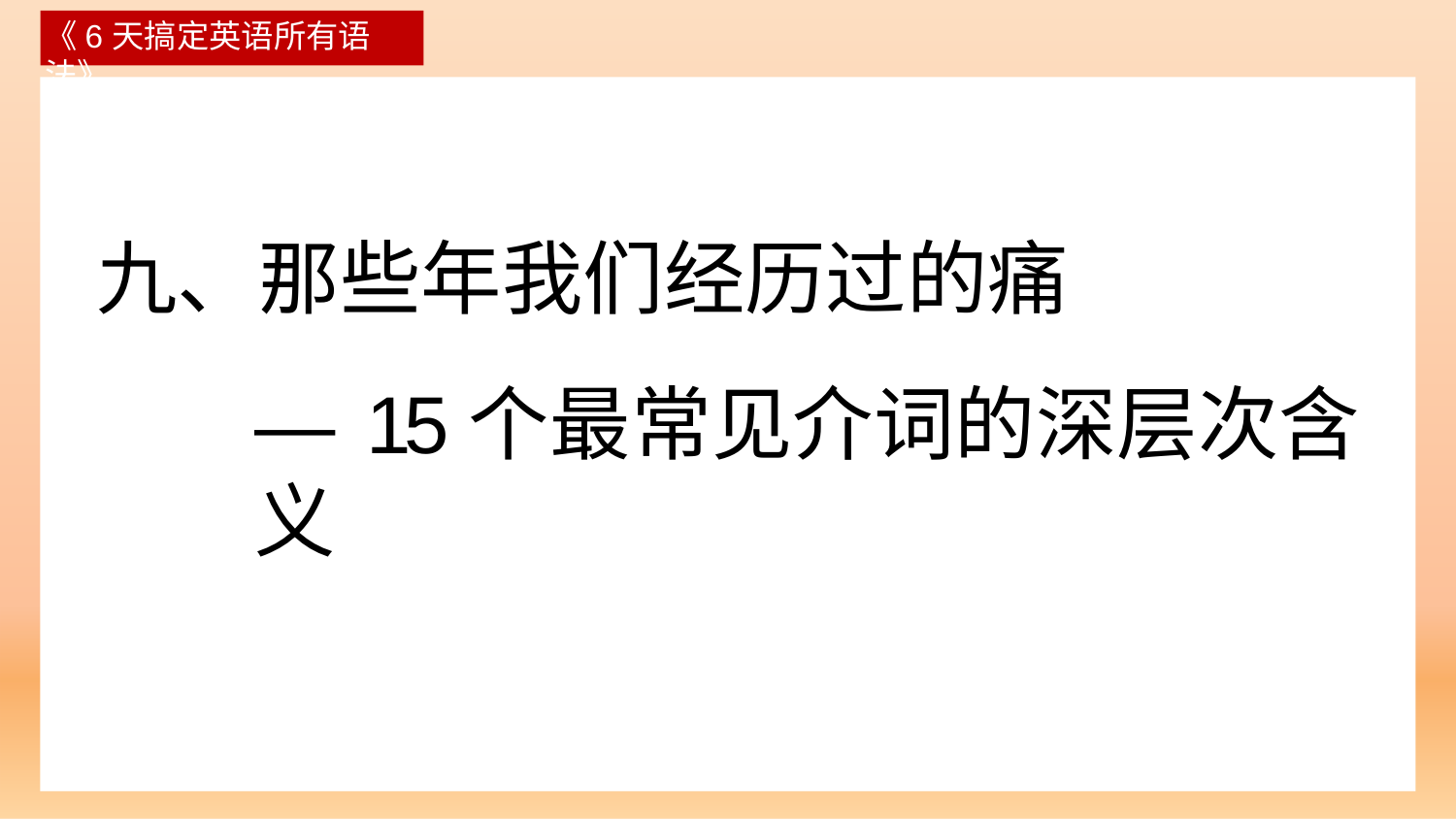

《6天搞定英语所有语法》
九、那些年我们经历过的痛
— 15个最常见介词的深层次含义